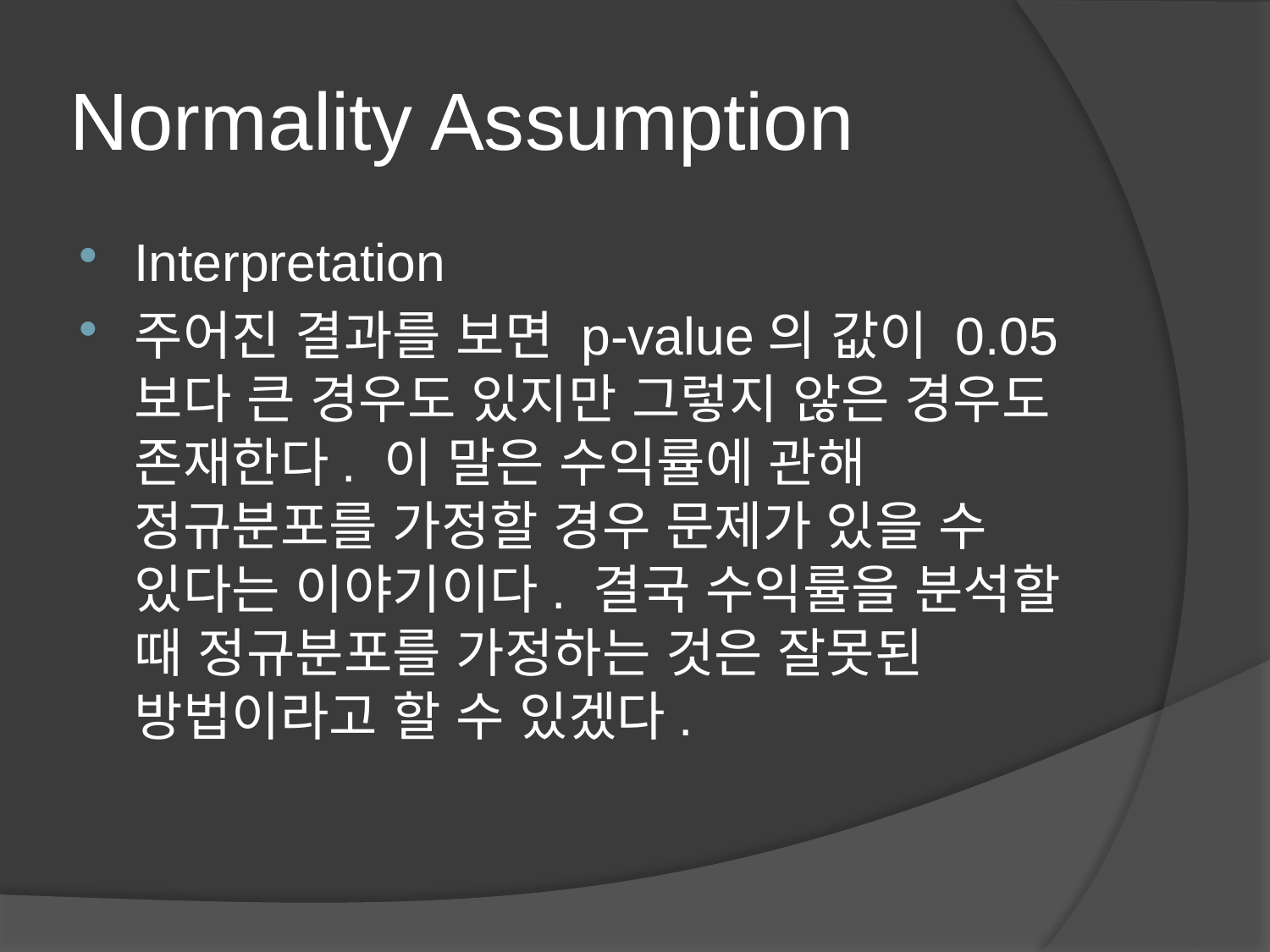

# Normality Assumption
Interpretation
주어진 결과를 보면 p-value의 값이 0.05보다 큰 경우도 있지만 그렇지 않은 경우도 존재한다. 이 말은 수익률에 관해 정규분포를 가정할 경우 문제가 있을 수 있다는 이야기이다. 결국 수익률을 분석할 때 정규분포를 가정하는 것은 잘못된 방법이라고 할 수 있겠다.